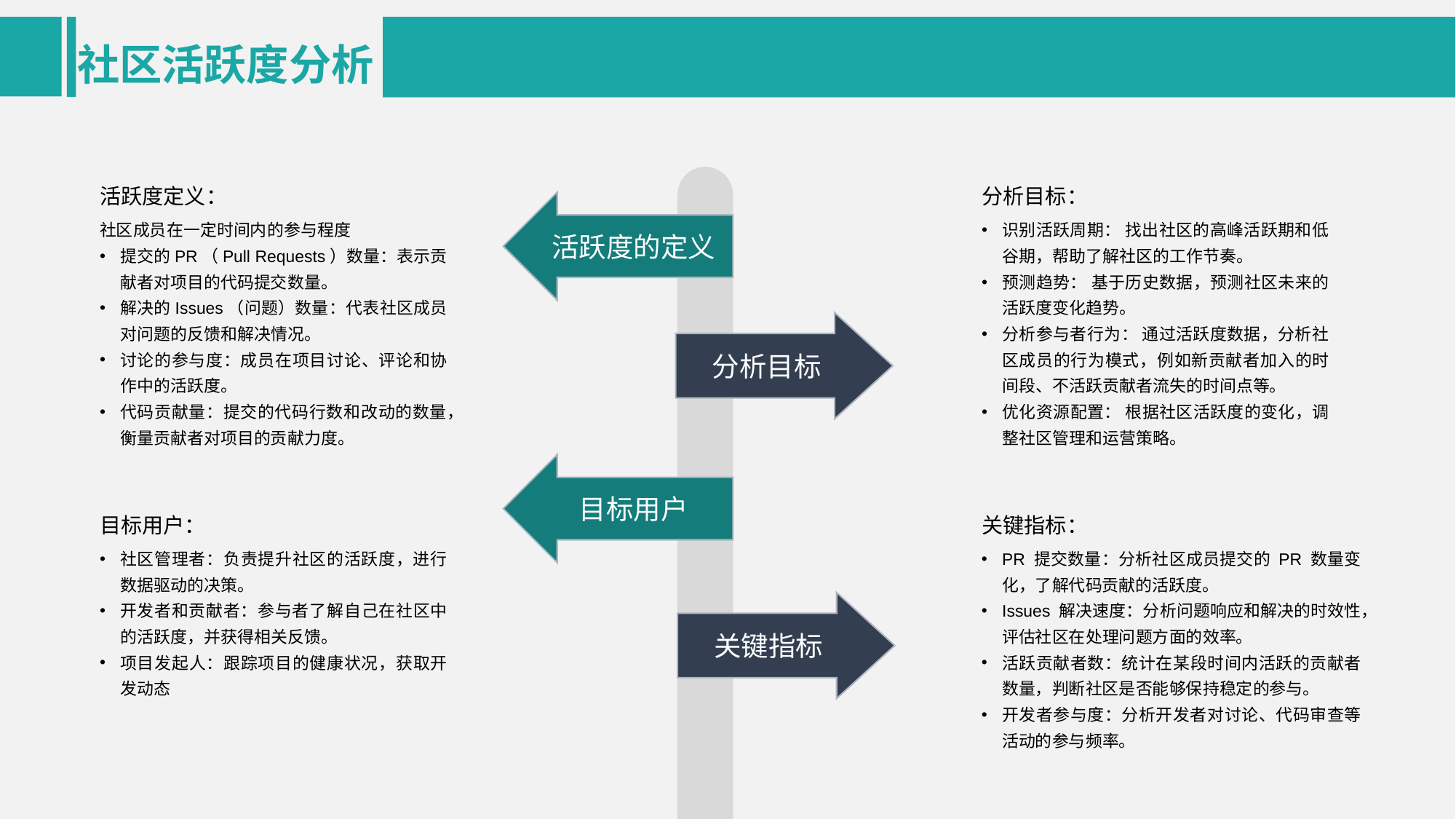

社区活跃度分析

活跃度定义：
分析目标：
活跃度的定义
识别活跃周期： 找出社区的高峰活跃期和低谷期，帮助了解社区的工作节奏。
预测趋势： 基于历史数据，预测社区未来的活跃度变化趋势。
分析参与者行为： 通过活跃度数据，分析社区成员的行为模式，例如新贡献者加入的时间段、不活跃贡献者流失的时间点等。
优化资源配置： 根据社区活跃度的变化，调整社区管理和运营策略。
社区成员在一定时间内的参与程度
提交的PR（Pull Requests）数量：表示贡献者对项目的代码提交数量。
解决的Issues（问题）数量：代表社区成员对问题的反馈和解决情况。
讨论的参与度：成员在项目讨论、评论和协作中的活跃度。
代码贡献量：提交的代码行数和改动的数量，衡量贡献者对项目的贡献力度。
分析目标
目标用户
目标用户：
关键指标：
PR 提交数量：分析社区成员提交的 PR 数量变化，了解代码贡献的活跃度。
Issues 解决速度：分析问题响应和解决的时效性，评估社区在处理问题方面的效率。
活跃贡献者数：统计在某段时间内活跃的贡献者数量，判断社区是否能够保持稳定的参与。
开发者参与度：分析开发者对讨论、代码审查等活动的参与频率。

社区管理者：负责提升社区的活跃度，进行数据驱动的决策。
开发者和贡献者：参与者了解自己在社区中的活跃度，并获得相关反馈。
项目发起人：跟踪项目的健康状况，获取开发动态
关键指标